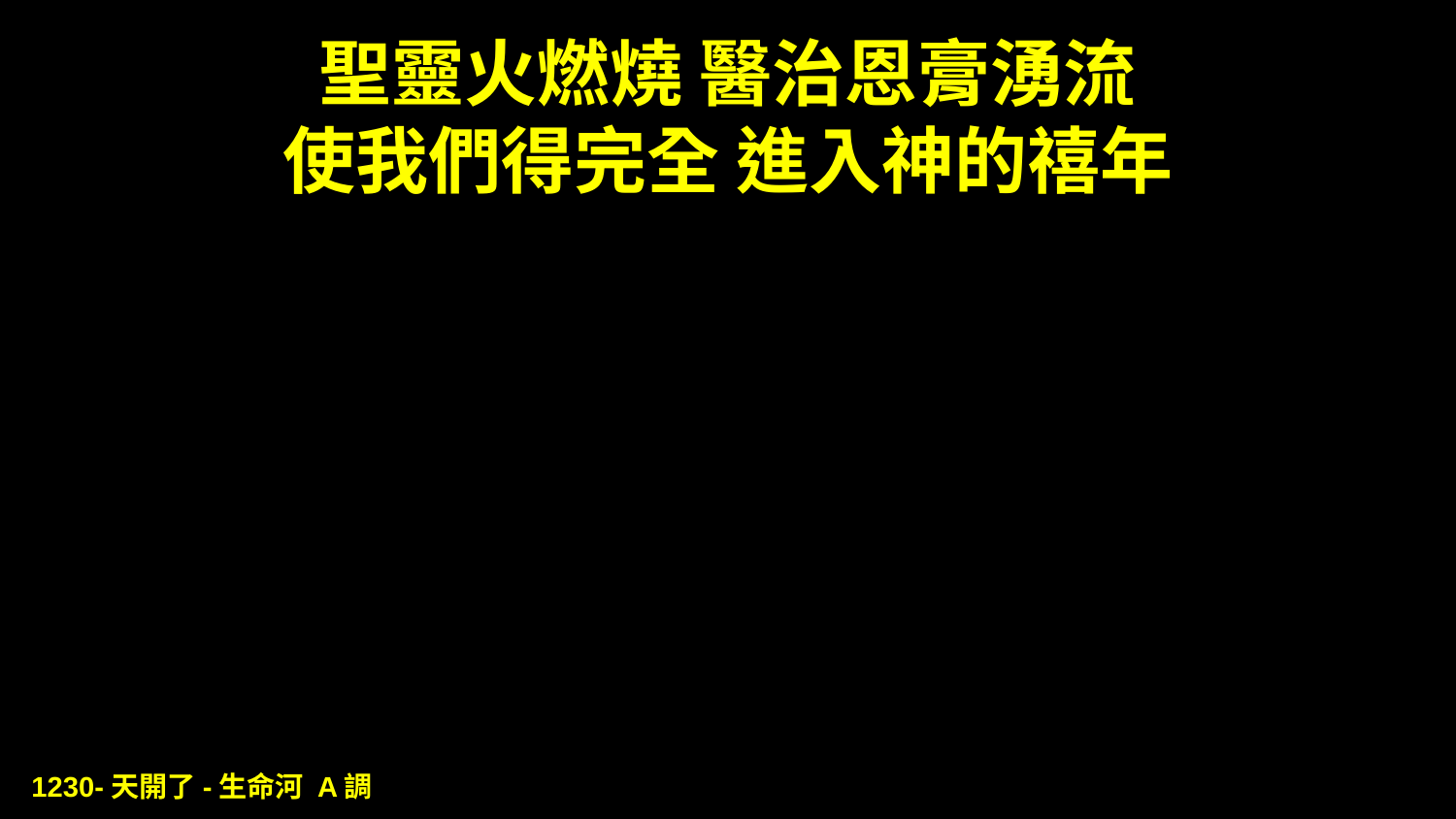

# 聖靈火燃燒 醫治恩膏湧流 使我們得完全 進入神的禧年
1230-天開了-生命河 A調